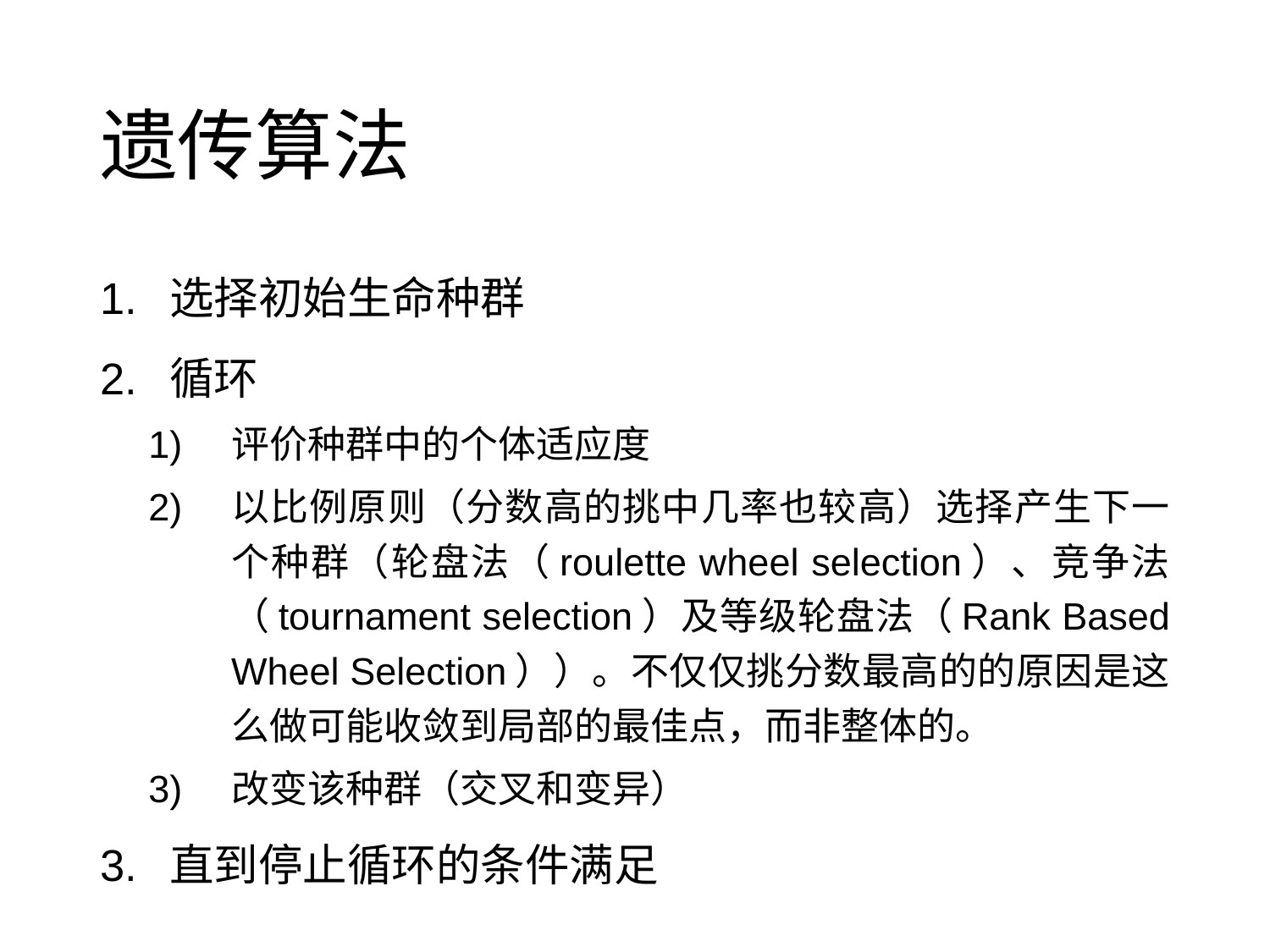

# 遗传算法
选择初始生命种群
循环
评价种群中的个体适应度
以比例原则（分数高的挑中几率也较高）选择产生下一个种群（轮盘法（roulette wheel selection）、竞争法（tournament selection）及等级轮盘法（Rank Based Wheel Selection））。不仅仅挑分数最高的的原因是这么做可能收敛到局部的最佳点，而非整体的。
改变该种群（交叉和变异）
直到停止循环的条件满足